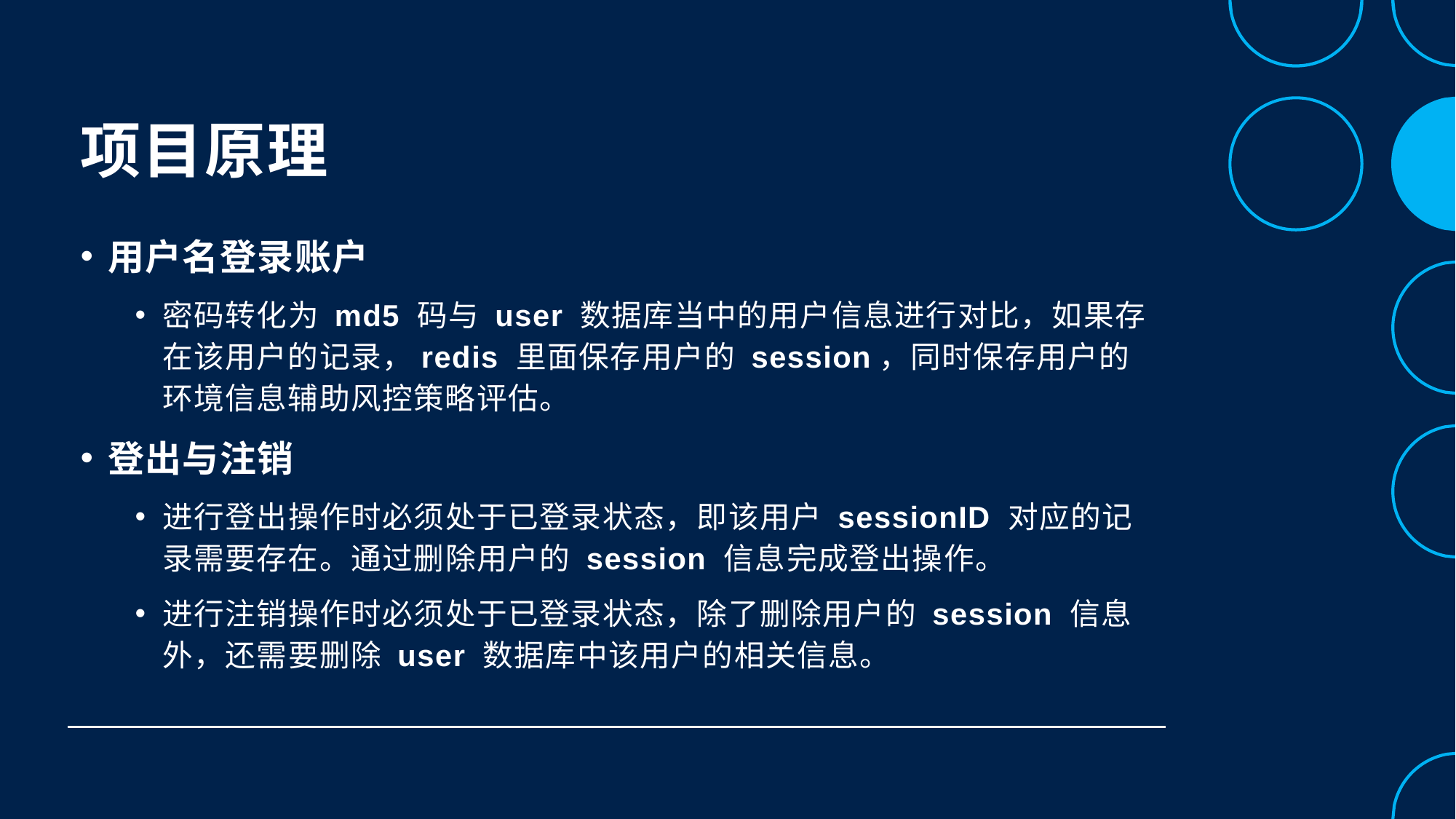

# 项目原理
用户名登录账户
密码转化为 md5 码与 user 数据库当中的用户信息进行对比，如果存在该用户的记录，redis 里面保存用户的 session，同时保存用户的环境信息辅助风控策略评估。
登出与注销
进行登出操作时必须处于已登录状态，即该用户 sessionID 对应的记录需要存在。通过删除用户的 session 信息完成登出操作。
进行注销操作时必须处于已登录状态，除了删除用户的 session 信息外，还需要删除 user 数据库中该用户的相关信息。